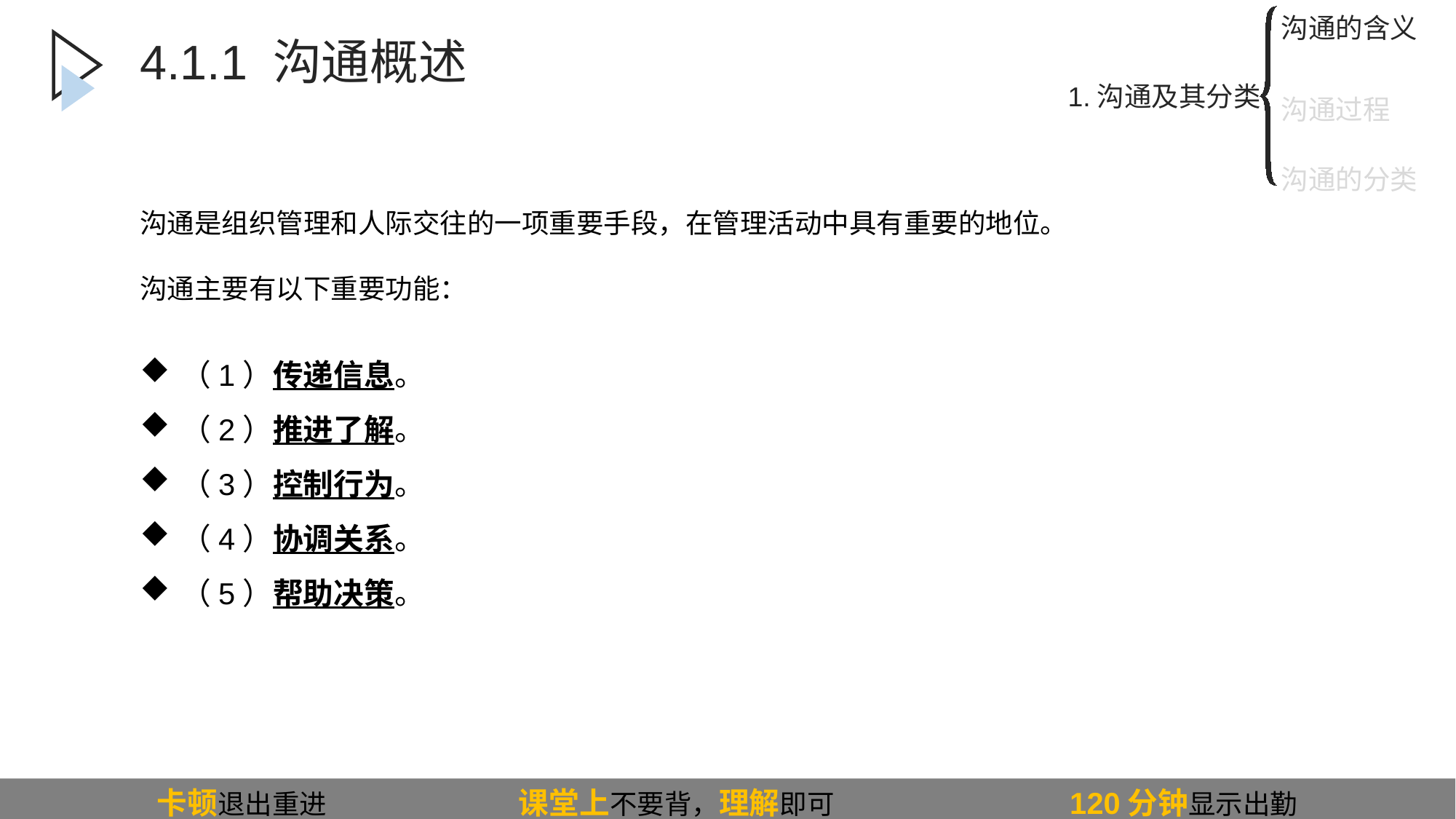

沟通的含义

沟通过程
沟通的分类
1.沟通及其分类
4.1.1 沟通概述
沟通是组织管理和人际交往的一项重要手段，在管理活动中具有重要的地位。

沟通主要有以下重要功能：

（1）传递信息。
（2）推进了解。
（3）控制行为。
（4）协调关系。
（5）帮助决策。